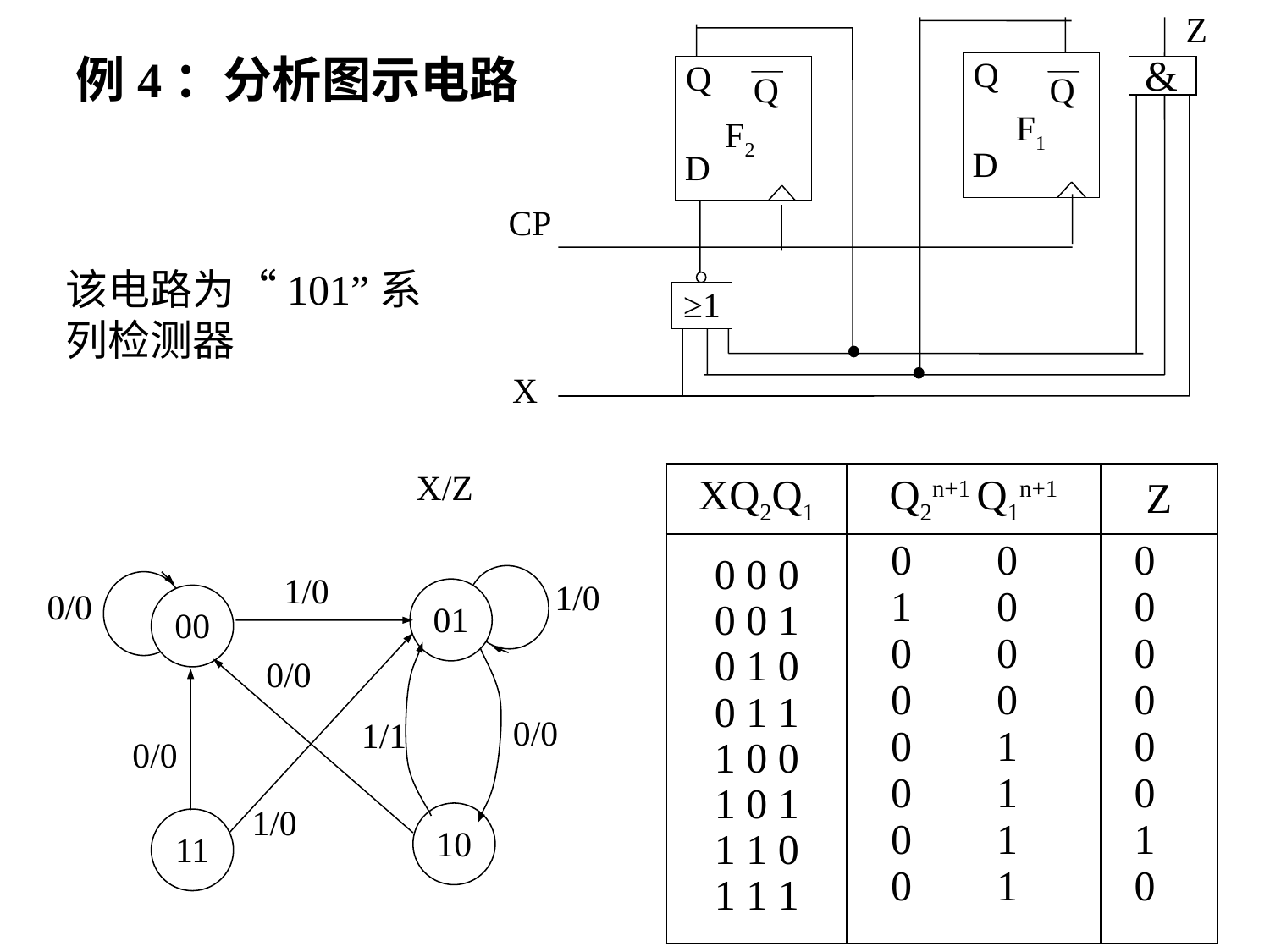

Z

Q

Q

F1
F2
D
D

CP

≥1

X

&
Q

Q

例4：分析图示电路
该电路为“101”系列检测器
| XQ2Q1 | Q2n+1 Q1n+1 | Z |
| --- | --- | --- |
| 0 0 0 0 0 1 0 1 0 0 1 1 1 0 0 1 0 1 1 1 0 1 1 1 |  |  |
X/Z

1/0

1/0
01
0/0
00

0/0

0/0
1/1
0/0
1/0
10
11
0        0           0
1        0           0
0        0           0
0        0           0
0        1           0
0        1           0
0        1           1
0        1           0